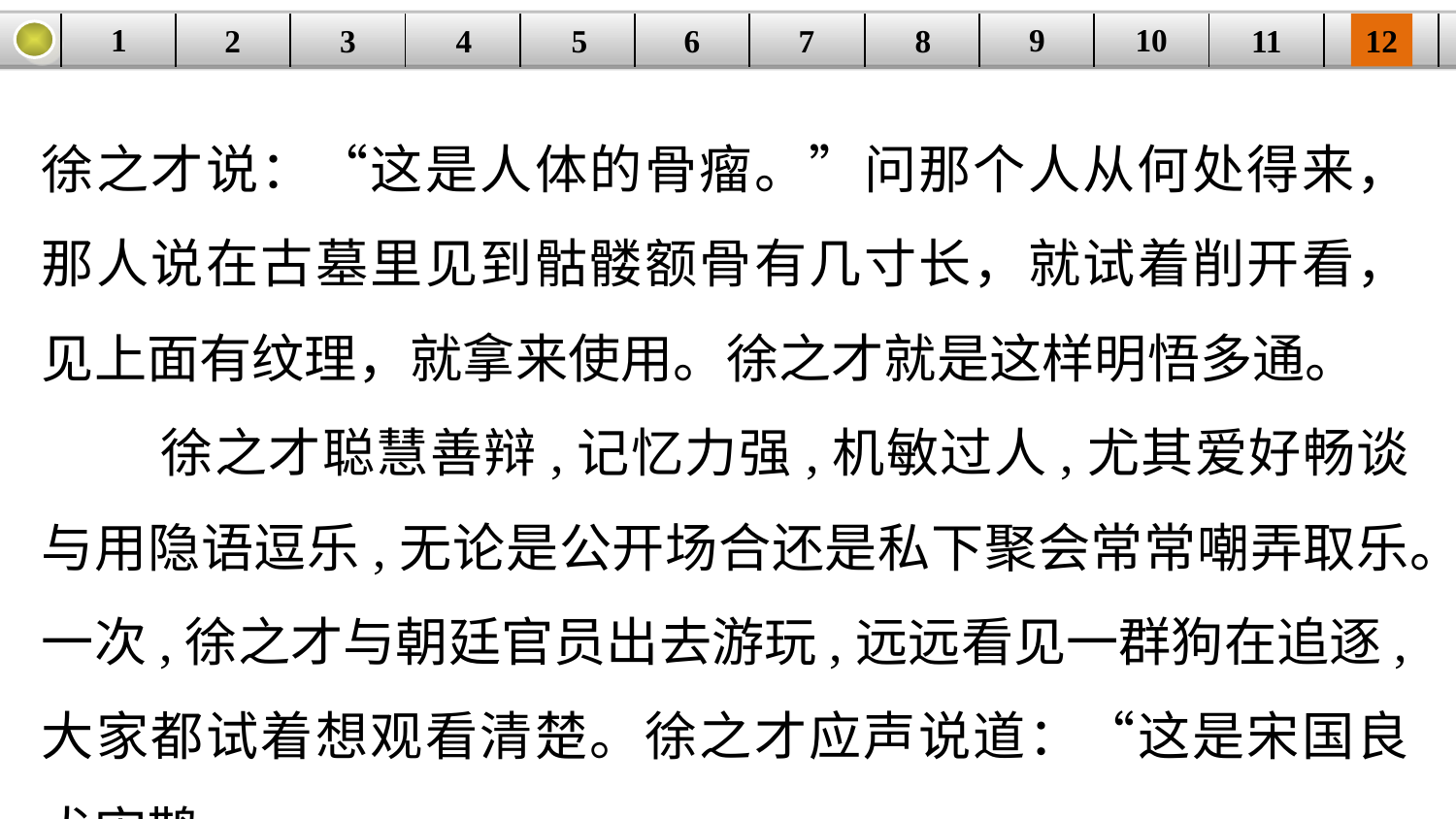

9
10
1
3
4
5
6
8
11
2
12
|  |  |  |  |  |  |  |  |  |  |  |  |
| --- | --- | --- | --- | --- | --- | --- | --- | --- | --- | --- | --- |
7

徐之才说：“这是人体的骨瘤。”问那个人从何处得来，那人说在古墓里见到骷髅额骨有几寸长，就试着削开看，见上面有纹理，就拿来使用。徐之才就是这样明悟多通。
        徐之才聪慧善辩,记忆力强,机敏过人,尤其爱好畅谈与用隐语逗乐,无论是公开场合还是私下聚会常常嘲弄取乐。一次,徐之才与朝廷官员出去游玩,远远看见一群狗在追逐,大家都试着想观看清楚。徐之才应声说道：“这是宋国良犬宋鹊,